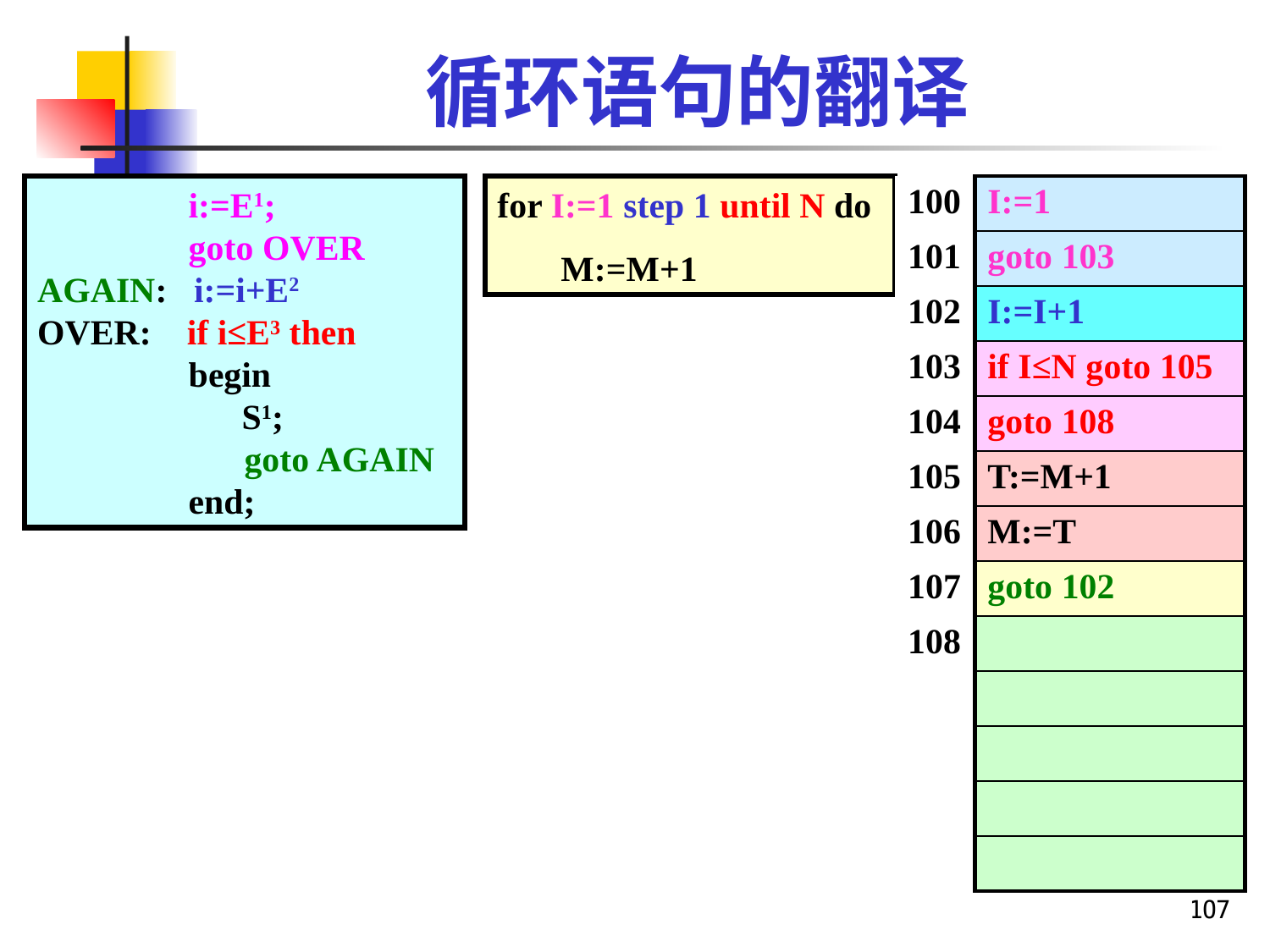

循环语句的翻译
                 i:=E1;
                 goto OVER
AGAIN:   i:=i+E2
OVER:    if i≤E3 then
                 begin
                       S1;
	         goto AGAIN
                 end;
for I:=1 step 1 until N do
M:=M+1
| 100 | I:=1 |
| --- | --- |
| 101 | goto 103 |
| 102 | I:=I+1 |
| 103 | if I≤N goto 105 |
| 104 | goto 108 |
| 105 | T:=M+1 |
| 106 | M:=T |
| 107 | goto 102 |
| 108 |  |
|  |  |
|  |  |
|  |  |
|  |  |
107